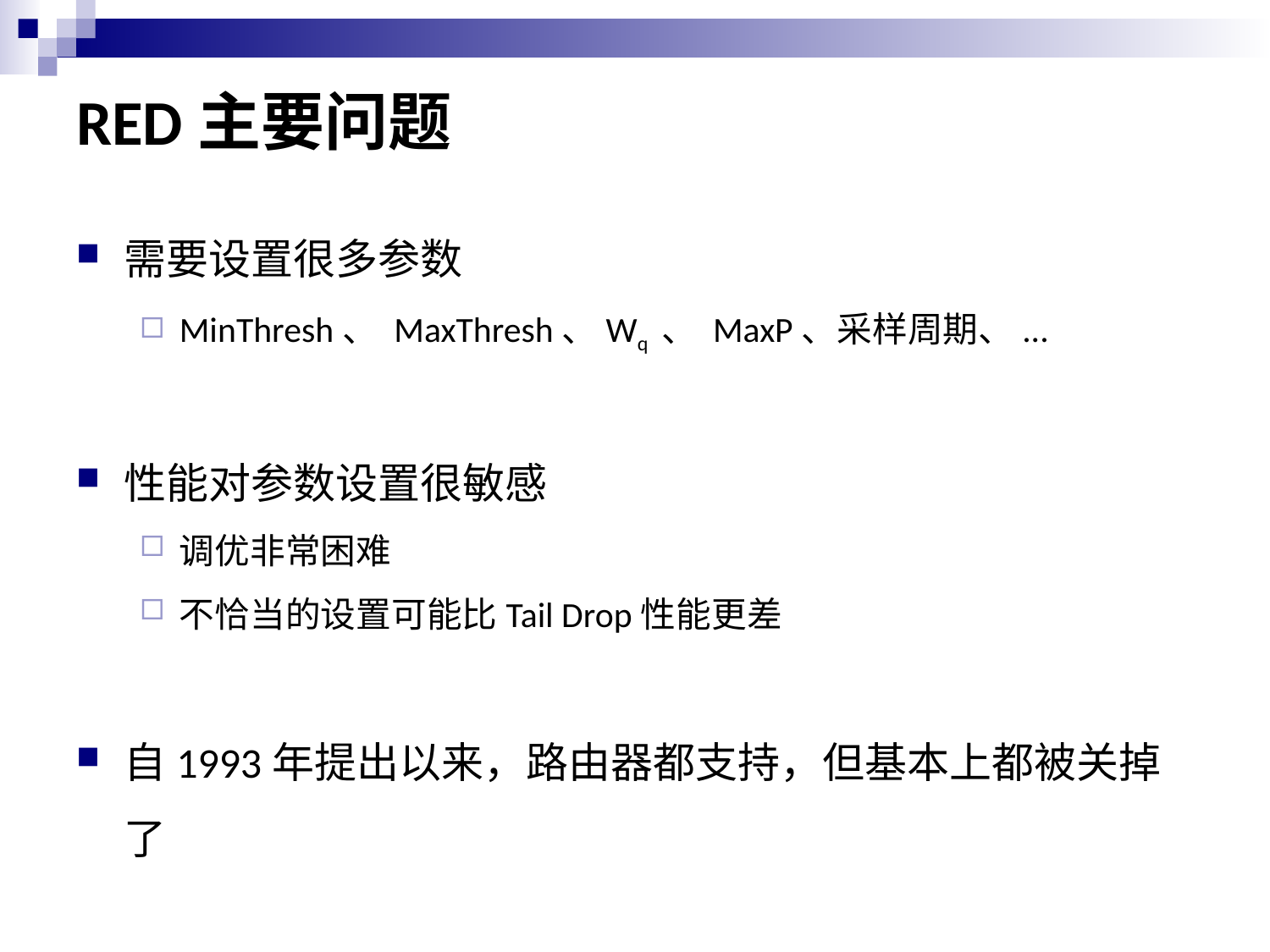

# RED主要问题
需要设置很多参数
MinThresh、 MaxThresh、Wq 、 MaxP、采样周期、...

性能对参数设置很敏感
调优非常困难
不恰当的设置可能比Tail Drop性能更差

自1993年提出以来，路由器都支持，但基本上都被关掉了

22